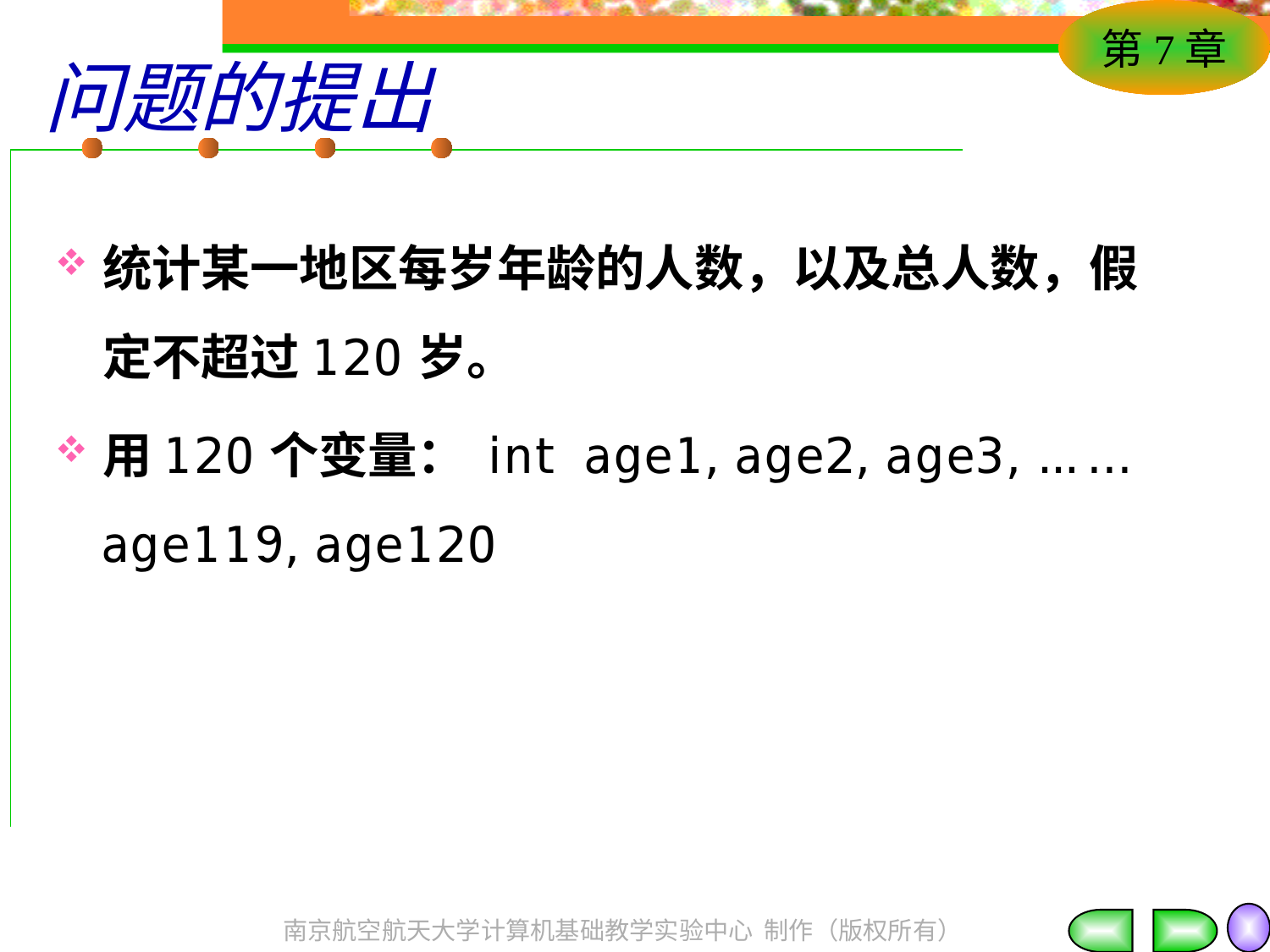

# 问题的提出
统计某一地区每岁年龄的人数，以及总人数，假定不超过120岁。
用120个变量： int  age1, age2, age3, …... age119, age120